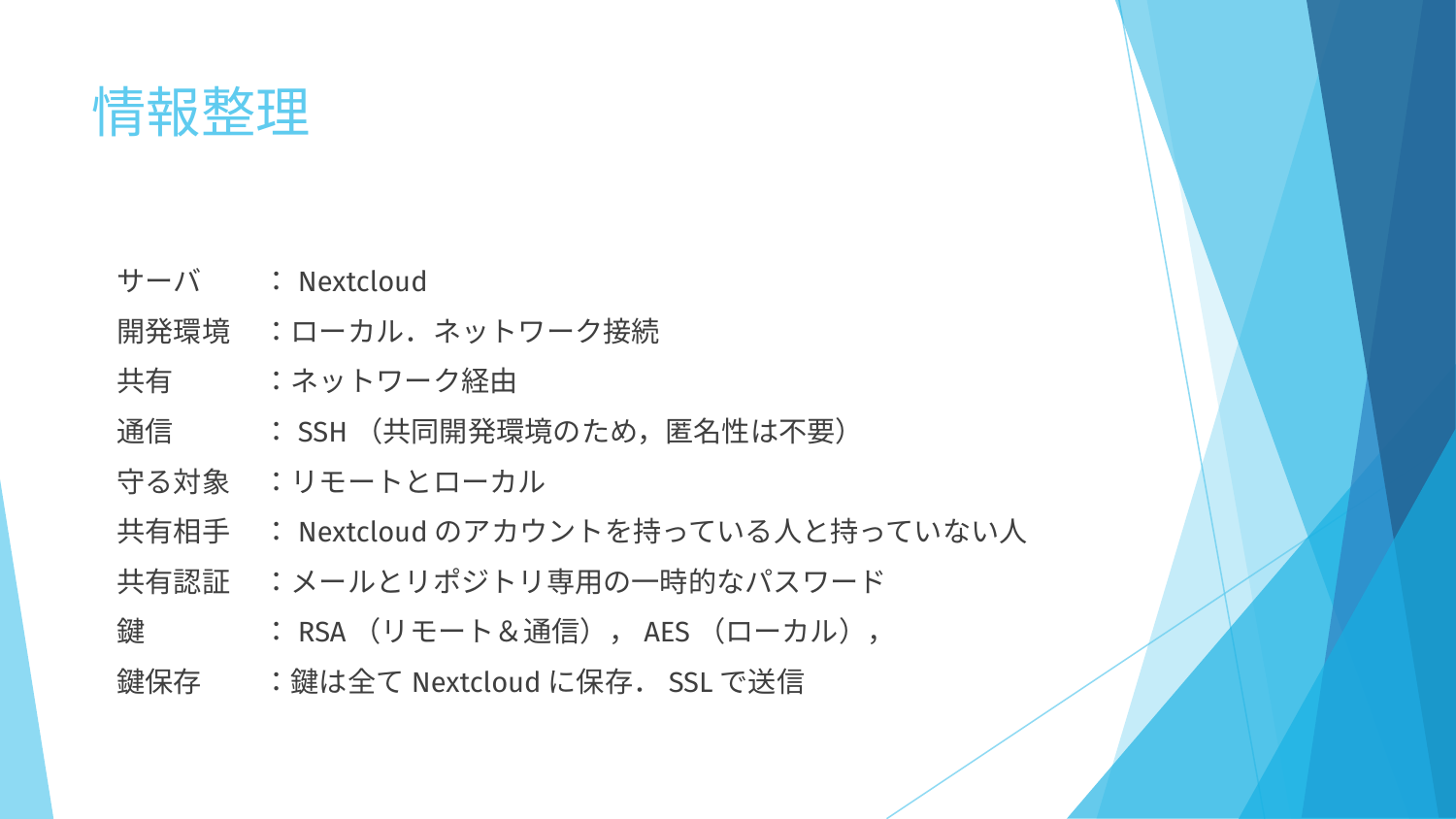

# 情報整理
サーバ	：Nextcloud
開発環境	：ローカル．ネットワーク接続
共有	：ネットワーク経由
通信	：SSH（共同開発環境のため，匿名性は不要）
守る対象	：リモートとローカル
共有相手	：Nextcloudのアカウントを持っている人と持っていない人
共有認証	：メールとリポジトリ専用の一時的なパスワード
鍵	：RSA（リモート＆通信），AES（ローカル），
鍵保存	：鍵は全てNextcloudに保存．SSLで送信